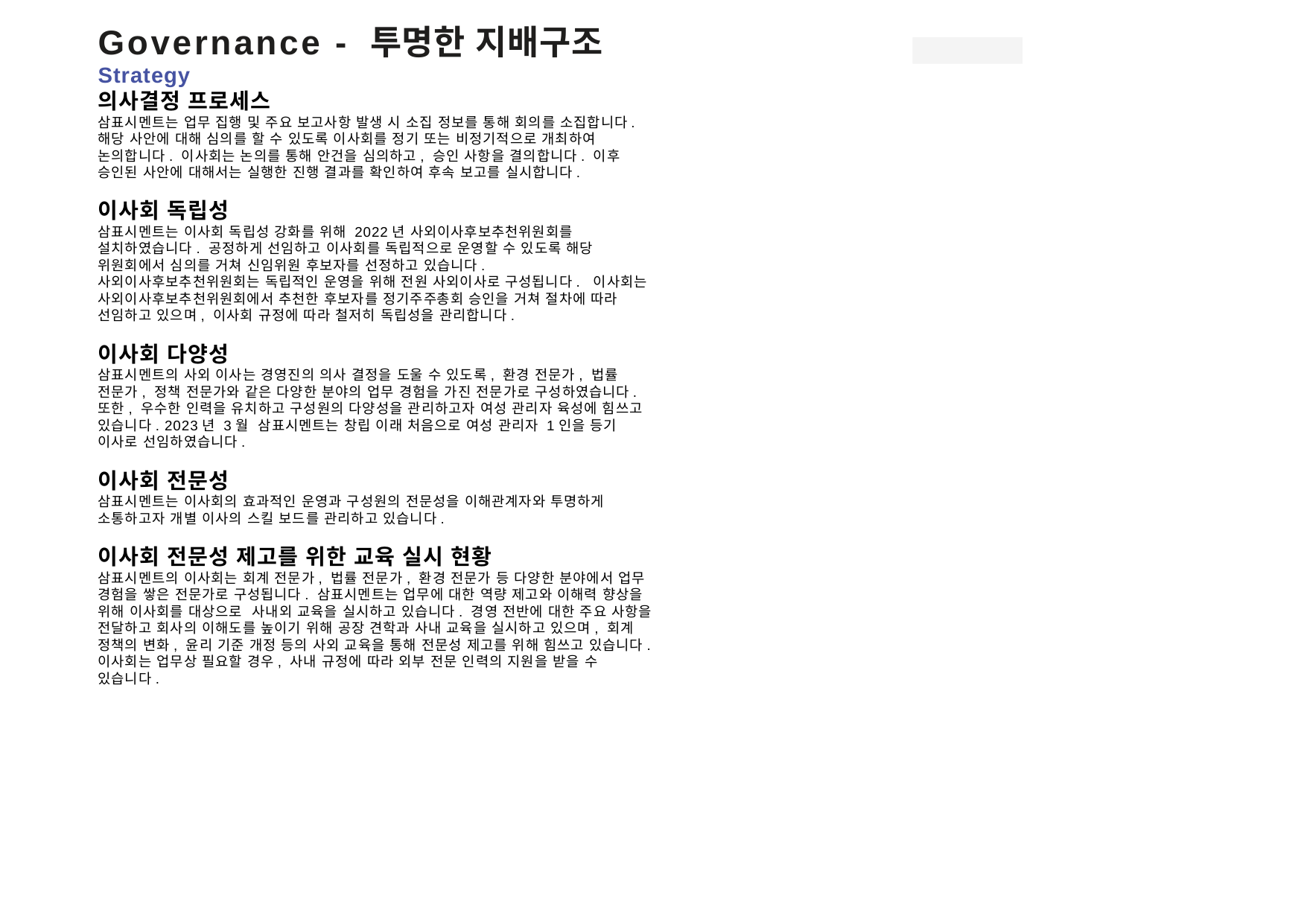

# Governance - 투명한 지배구조 Strategy 의사결정 프로세스 삼표시멘트는 업무 집행 및 주요 보고사항 발생 시 소집 정보를 통해 회의를 소집합니다. 해당 사안에 대해 심의를 할 수 있도록 이사회를 정기 또는 비정기적으로 개최하여 논의합니다. 이사회는 논의를 통해 안건을 심의하고, 승인 사항을 결의합니다. 이후 승인된 사안에 대해서는 실행한 진행 결과를 확인하여 후속 보고를 실시합니다. 이사회 독립성 삼표시멘트는 이사회 독립성 강화를 위해 2022년 사외이사후보추천위원회를 설치하였습니다. 공정하게 선임하고 이사회를 독립적으로 운영할 수 있도록 해당 위원회에서 심의를 거쳐 신임위원 후보자를 선정하고 있습니다. 사외이사후보추천위원회는 독립적인 운영을 위해 전원 사외이사로 구성됩니다.  이사회는 사외이사후보추천위원회에서 추천한 후보자를 정기주주총회 승인을 거쳐 절차에 따라 선임하고 있으며, 이사회 규정에 따라 철저히 독립성을 관리합니다. 이사회 다양성 삼표시멘트의 사외 이사는 경영진의 의사 결정을 도울 수 있도록, 환경 전문가, 법률 전문가, 정책 전문가와 같은 다양한 분야의 업무 경험을 가진 전문가로 구성하였습니다. 또한, 우수한 인력을 유치하고 구성원의 다양성을 관리하고자 여성 관리자 육성에 힘쓰고 있습니다. 2023년 3월  삼표시멘트는 창립 이래 처음으로 여성 관리자 1인을 등기 이사로 선임하였습니다. 이사회 전문성 삼표시멘트는 이사회의 효과적인 운영과 구성원의 전문성을 이해관계자와 투명하게 소통하고자 개별 이사의 스킬 보드를 관리하고 있습니다. 이사회 전문성 제고를 위한 교육 실시 현황 삼표시멘트의 이사회는 회계 전문가, 법률 전문가, 환경 전문가 등 다양한 분야에서 업무 경험을 쌓은 전문가로 구성됩니다. 삼표시멘트는 업무에 대한 역량 제고와 이해력 향상을 위해 이사회를 대상으로  사내외 교육을 실시하고 있습니다. 경영 전반에 대한 주요 사항을 전달하고 회사의 이해도를 높이기 위해 공장 견학과 사내 교육을 실시하고 있으며, 회계 정책의 변화, 윤리 기준 개정 등의 사외 교육을 통해 전문성 제고를 위해 힘쓰고 있습니다. 이사회는 업무상 필요할 경우, 사내 규정에 따라 외부 전문 인력의 지원을 받을 수 있습니다.